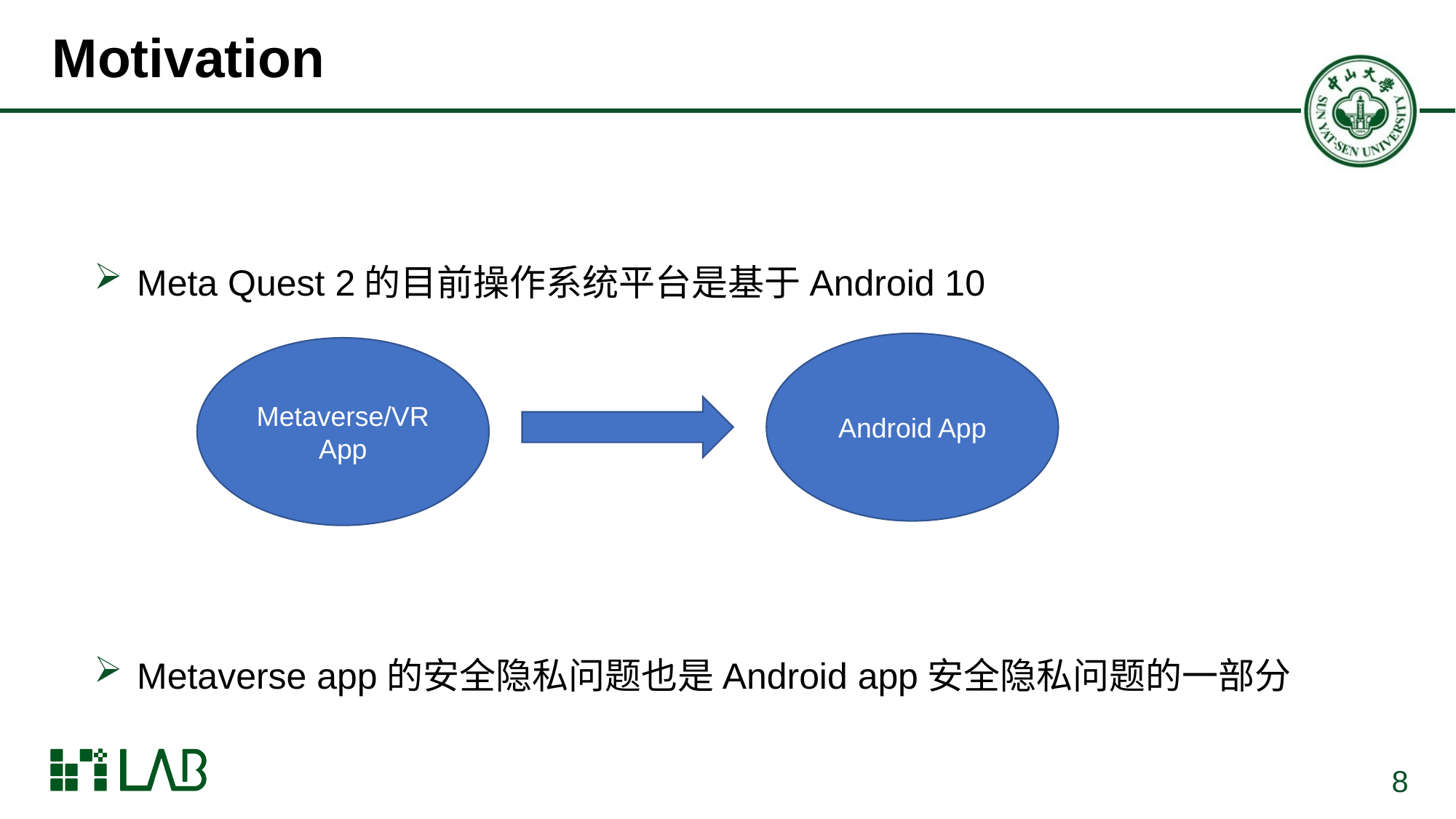

# Motivation

Meta Quest 2的目前操作系统平台是基于Android 10

Metaverse app的安全隐私问题也是Android app安全隐私问题的一部分

Android App
Metaverse/VR App

8